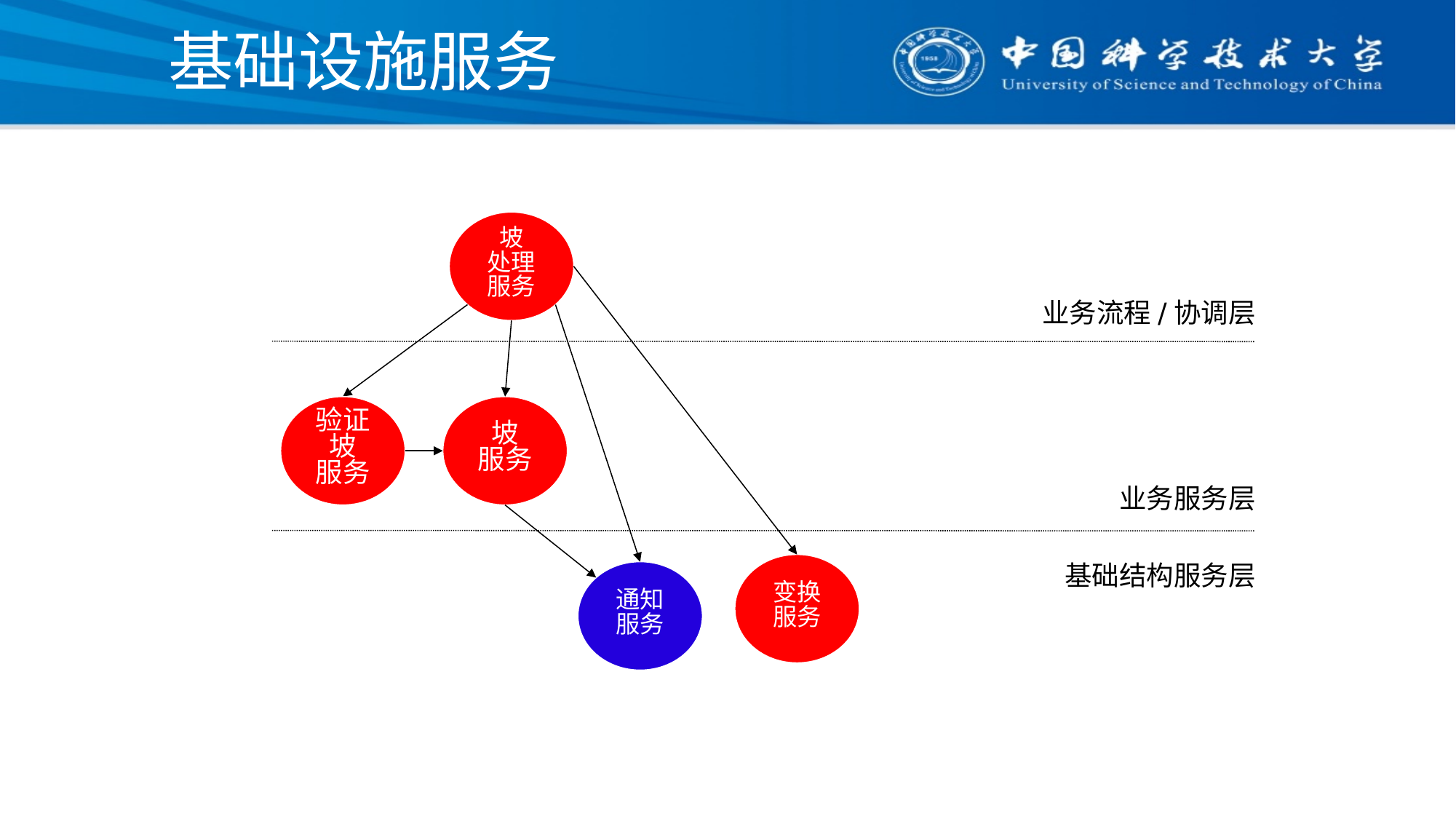

# 基础设施服务
坡
处理
服务
业务流程/协调层

验证
坡
服务
坡
服务
业务服务层

基础结构服务层
变换
服务
通知
服务